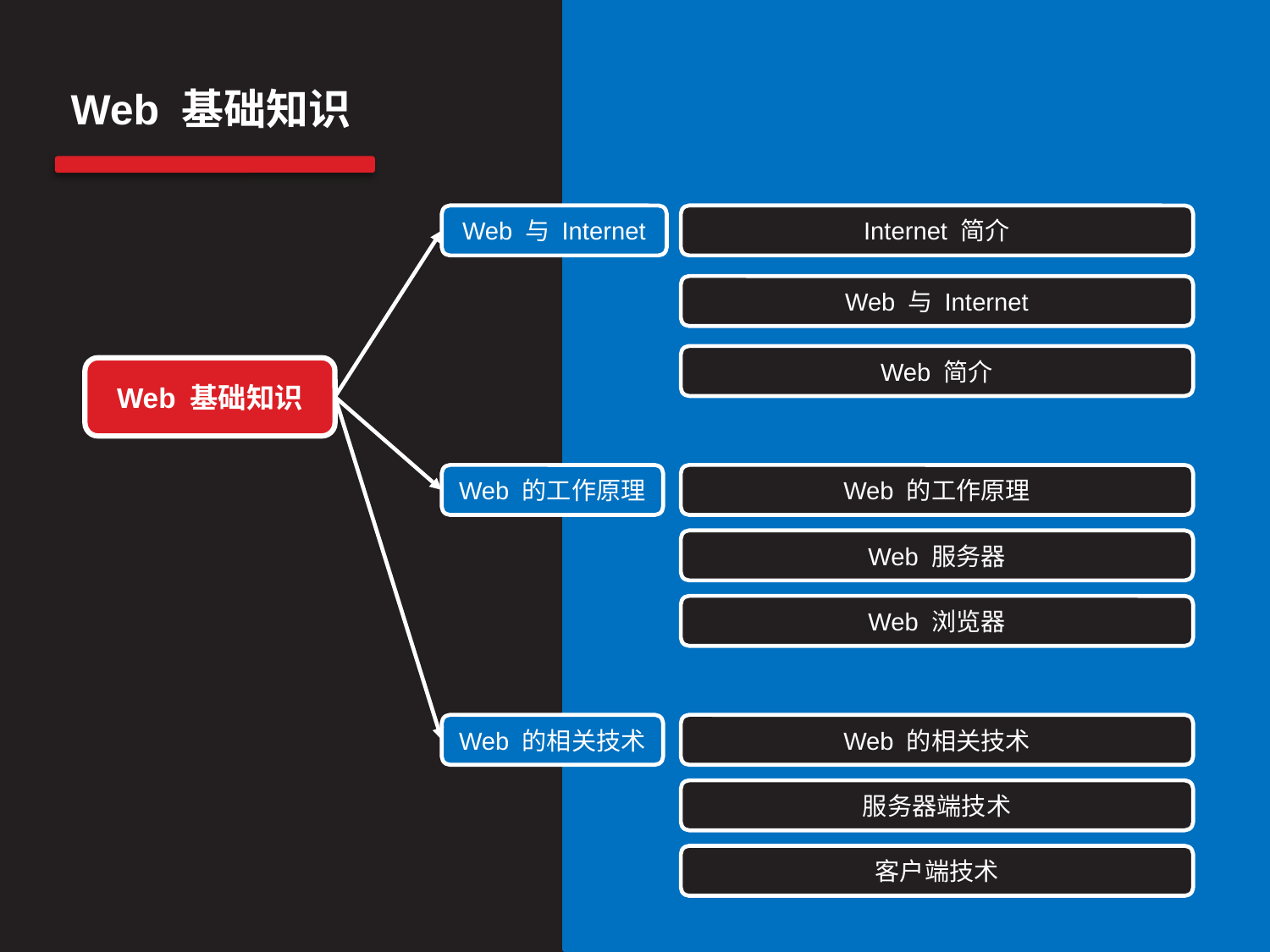

Web 基础知识

Web 与 Internet
Internet 简介
Web 与 Internet
Web 简介
Web 基础知识
Web 的工作原理
Web 的工作原理
Web 服务器
Web 浏览器
Web 的相关技术
Web 的相关技术
服务器端技术
客户端技术